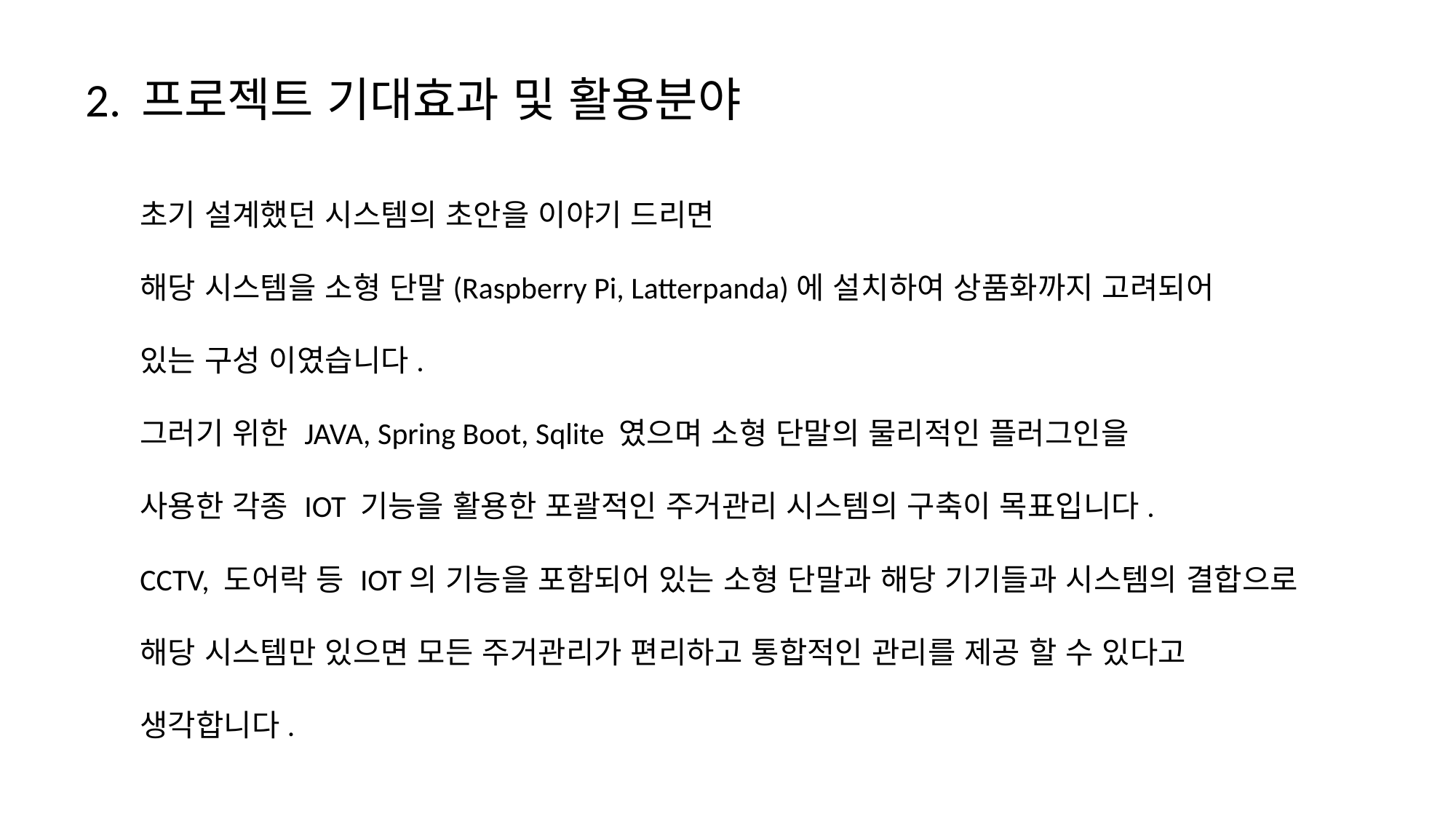

2. 프로젝트 기대효과 및 활용분야

초기 설계했던 시스템의 초안을 이야기 드리면

해당 시스템을 소형 단말(Raspberry Pi, Latterpanda)에 설치하여 상품화까지 고려되어

있는 구성 이였습니다.

그러기 위한 JAVA, Spring Boot, Sqlite 였으며 소형 단말의 물리적인 플러그인을

사용한 각종 IOT 기능을 활용한 포괄적인 주거관리 시스템의 구축이 목표입니다.

CCTV, 도어락 등 IOT의 기능을 포함되어 있는 소형 단말과 해당 기기들과 시스템의 결합으로

해당 시스템만 있으면 모든 주거관리가 편리하고 통합적인 관리를 제공 할 수 있다고

생각합니다.